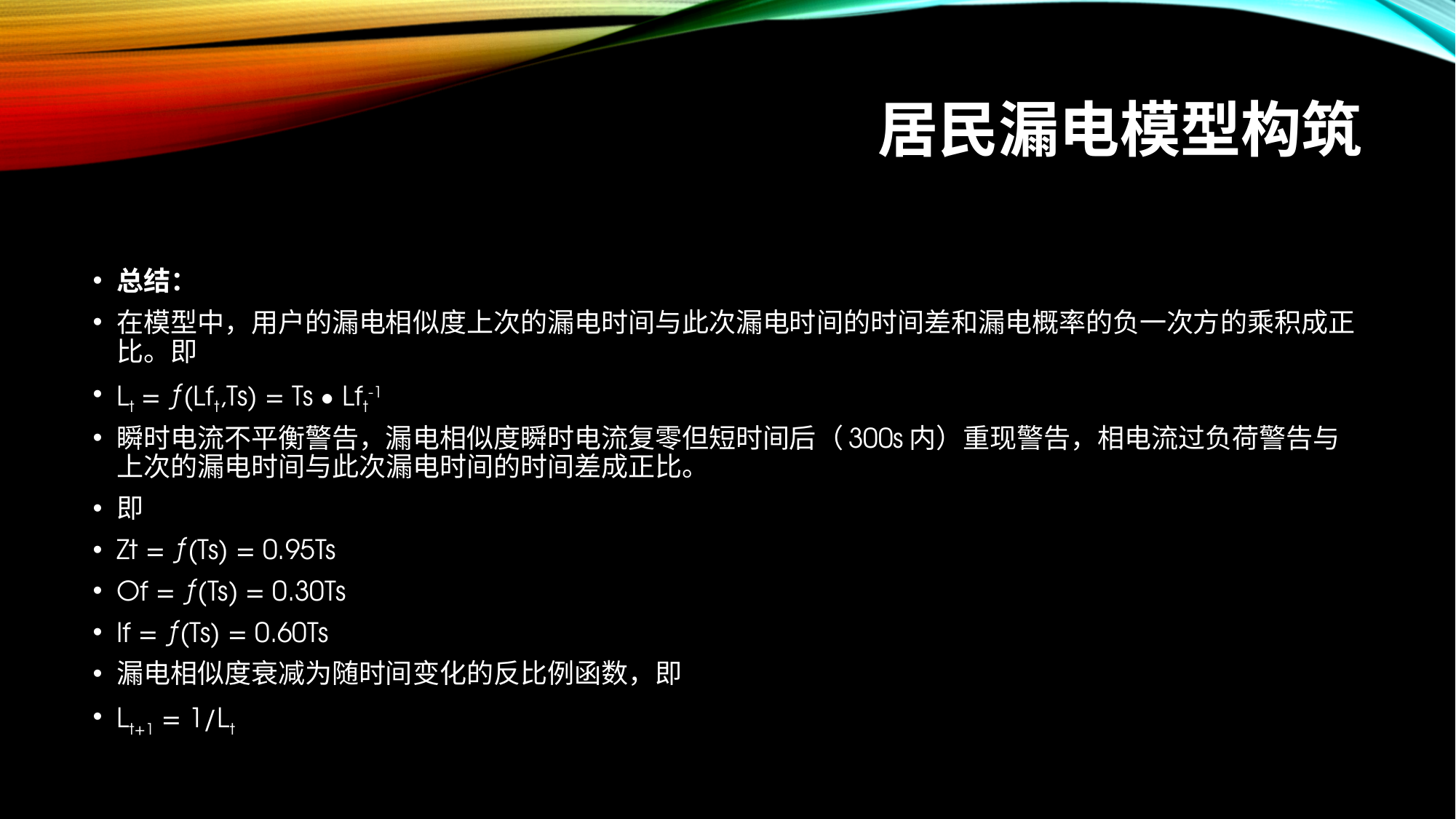

# 居民漏电模型构筑
总结：
在模型中，用户的漏电相似度上次的漏电时间与此次漏电时间的时间差和漏电概率的负一次方的乘积成正比。即
Lt = ƒ(Lft,Ts) = Ts • Lft-1
瞬时电流不平衡警告，漏电相似度瞬时电流复零但短时间后（300s内）重现警告，相电流过负荷警告与上次的漏电时间与此次漏电时间的时间差成正比。
即
Zt = ƒ(Ts) = 0.95Ts
Of = ƒ(Ts) = 0.30Ts
If = ƒ(Ts) = 0.60Ts
漏电相似度衰减为随时间变化的反比例函数，即
Lt+1 = 1/Lt